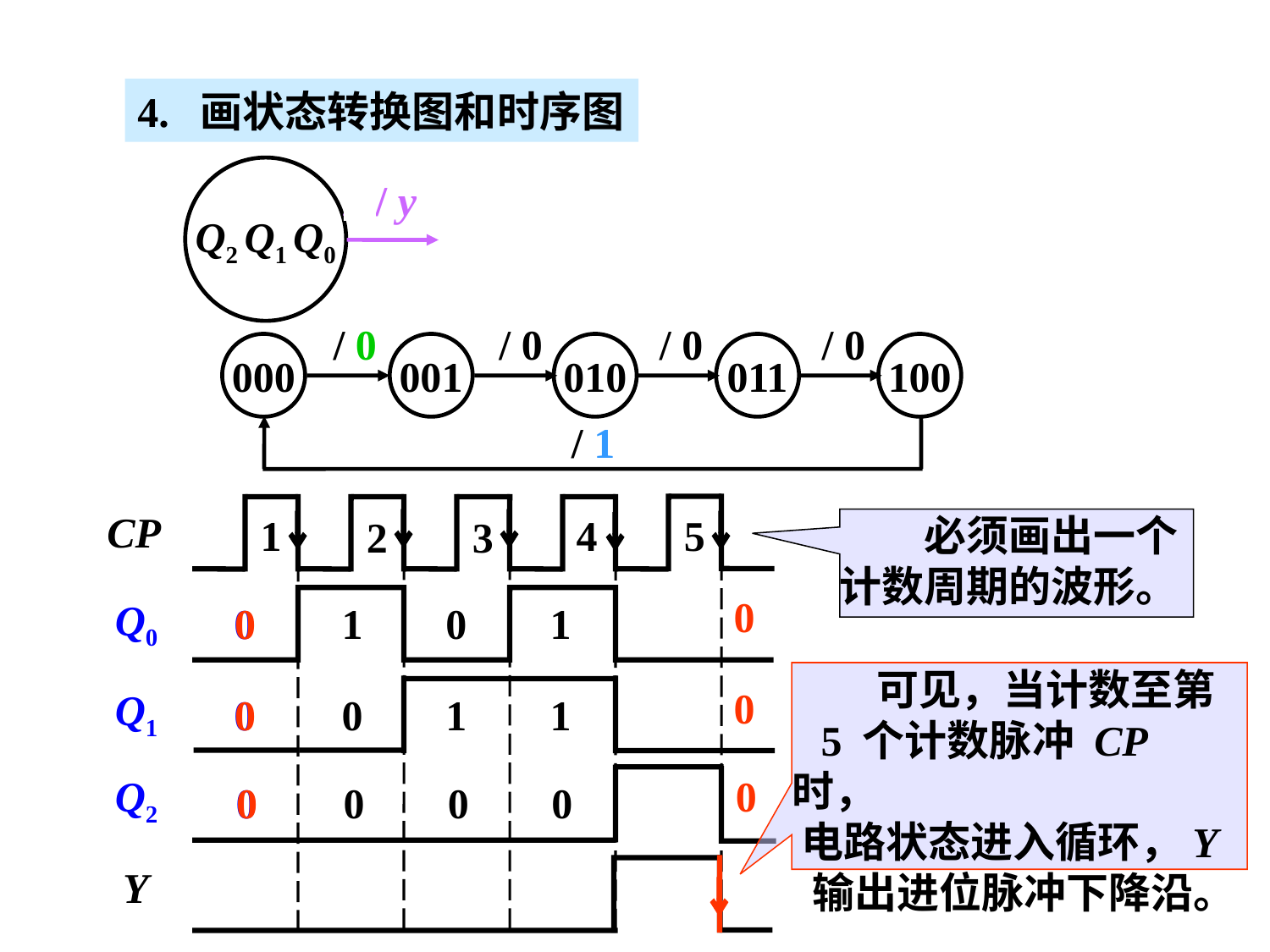

4.  画状态转换图和时序图
Q2 Q1 Q0
x / y

/ 0
/ 0
/ 0
/ 0
000
001
010
011
100

/ 1

CP

1
4
5
2
3
　　必须画出一个计数周期的波形。

1
0

0

0

1
0

1

1
0

0
0
0
Q0
0

Q1
0

Q2
0

0
0
0
　　可见，当计数至第
  5 个计数脉冲 CP 时，
 电路状态进入循环，Y
 输出进位脉冲下降沿。

Y